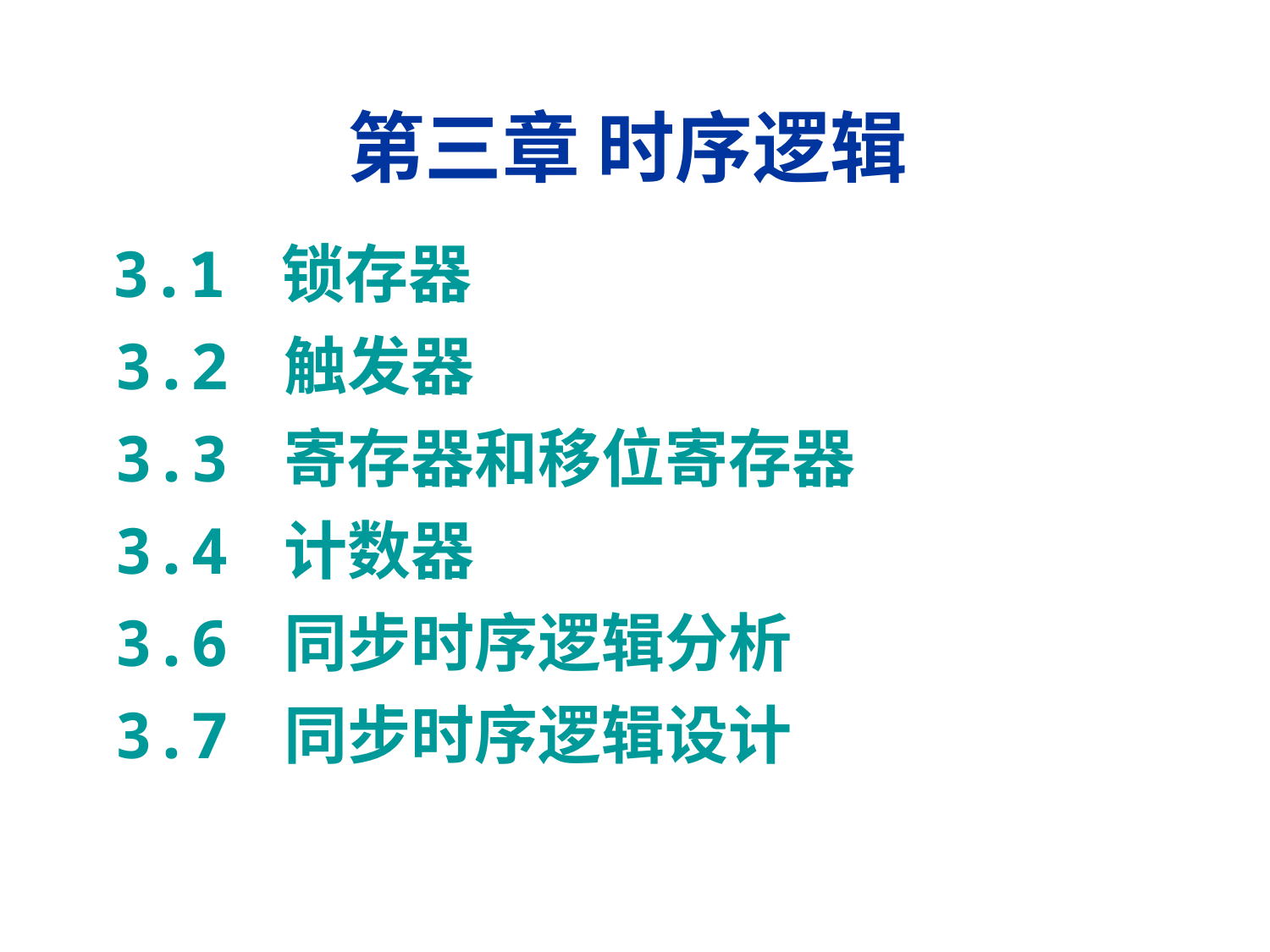

# 第三章 时序逻辑
| 3.1 锁存器 3.2 触发器 3.3 寄存器和移位寄存器 3.4 计数器 3.6 同步时序逻辑分析 3.7 同步时序逻辑设计 |  |
| --- | --- |